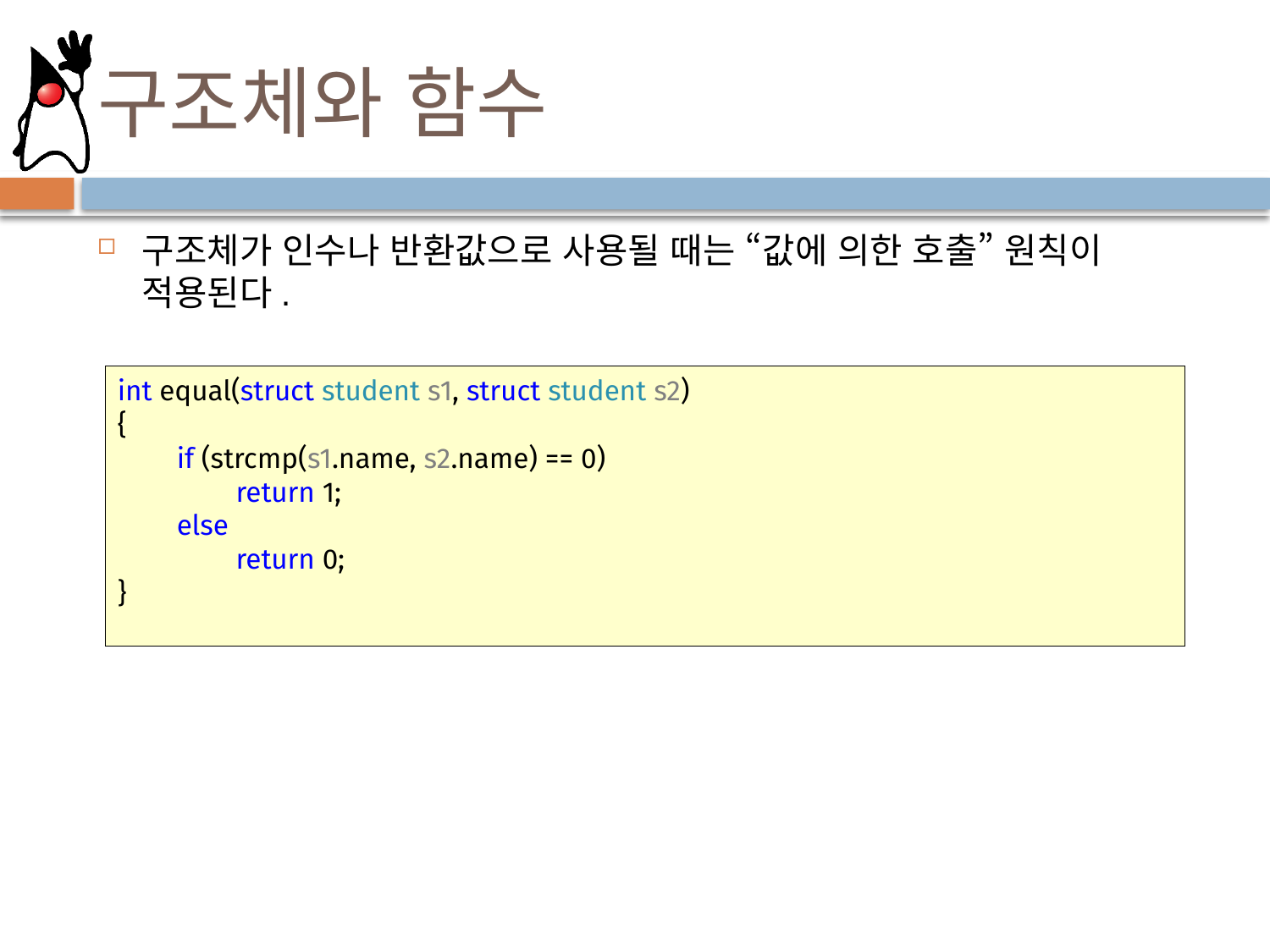

# 구조체와 함수
구조체가 인수나 반환값으로 사용될 때는 “값에 의한 호출” 원칙이 적용된다.

int equal(struct student s1, struct student s2)
{
        if (strcmp(s1.name, s2.name) == 0)
                return 1;
        else
                return 0;
}